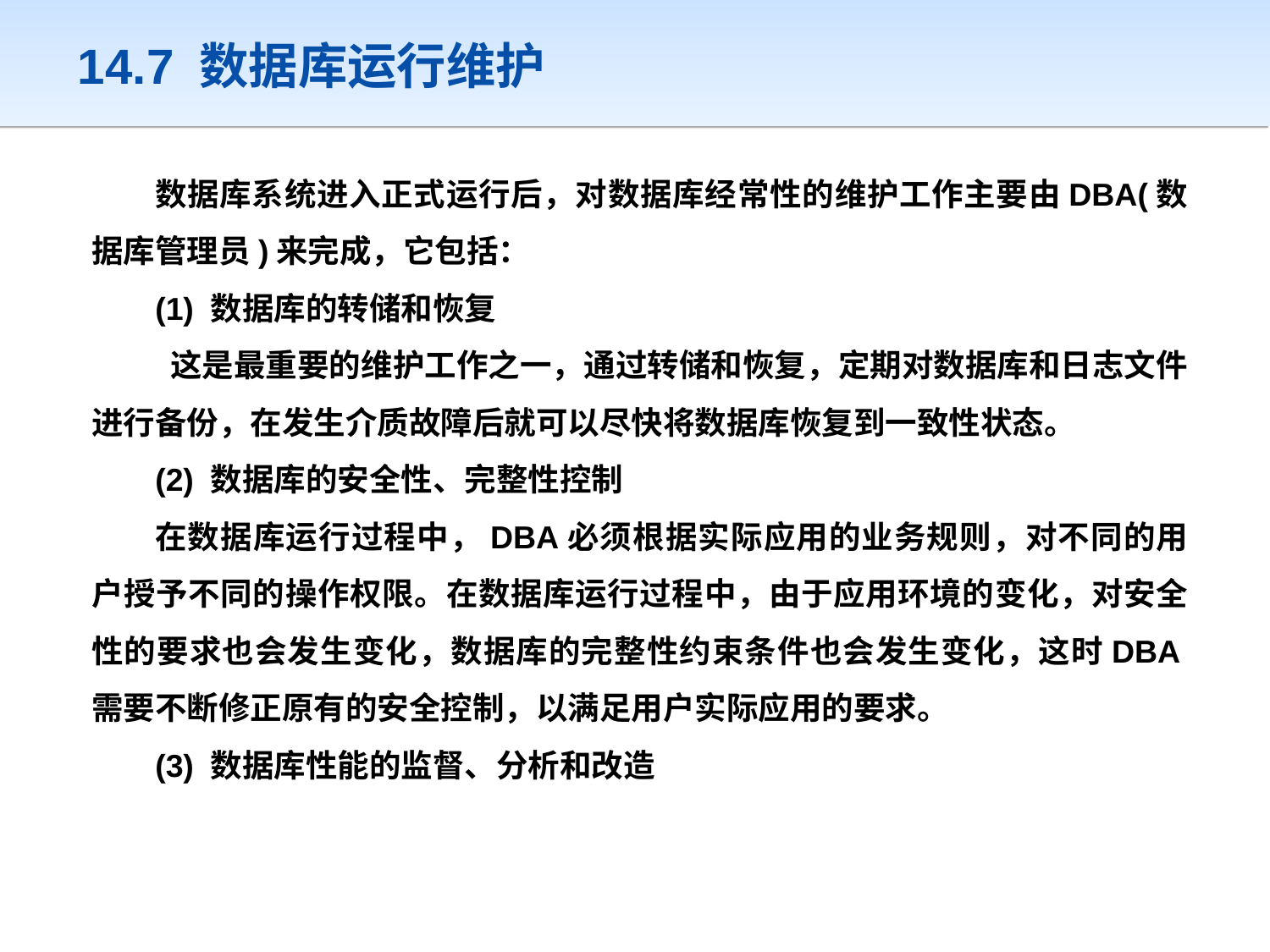

14.7 数据库运行维护

数据定义
数据库系统进入正式运行后，对数据库经常性的维护工作主要由DBA(数据库管理员)来完成，它包括：
(1) 数据库的转储和恢复
 这是最重要的维护工作之一，通过转储和恢复，定期对数据库和日志文件进行备份，在发生介质故障后就可以尽快将数据库恢复到一致性状态。
(2) 数据库的安全性、完整性控制
在数据库运行过程中，DBA必须根据实际应用的业务规则，对不同的用户授予不同的操作权限。在数据库运行过程中，由于应用环境的变化，对安全性的要求也会发生变化，数据库的完整性约束条件也会发生变化，这时DBA需要不断修正原有的安全控制，以满足用户实际应用的要求。
(3) 数据库性能的监督、分析和改造